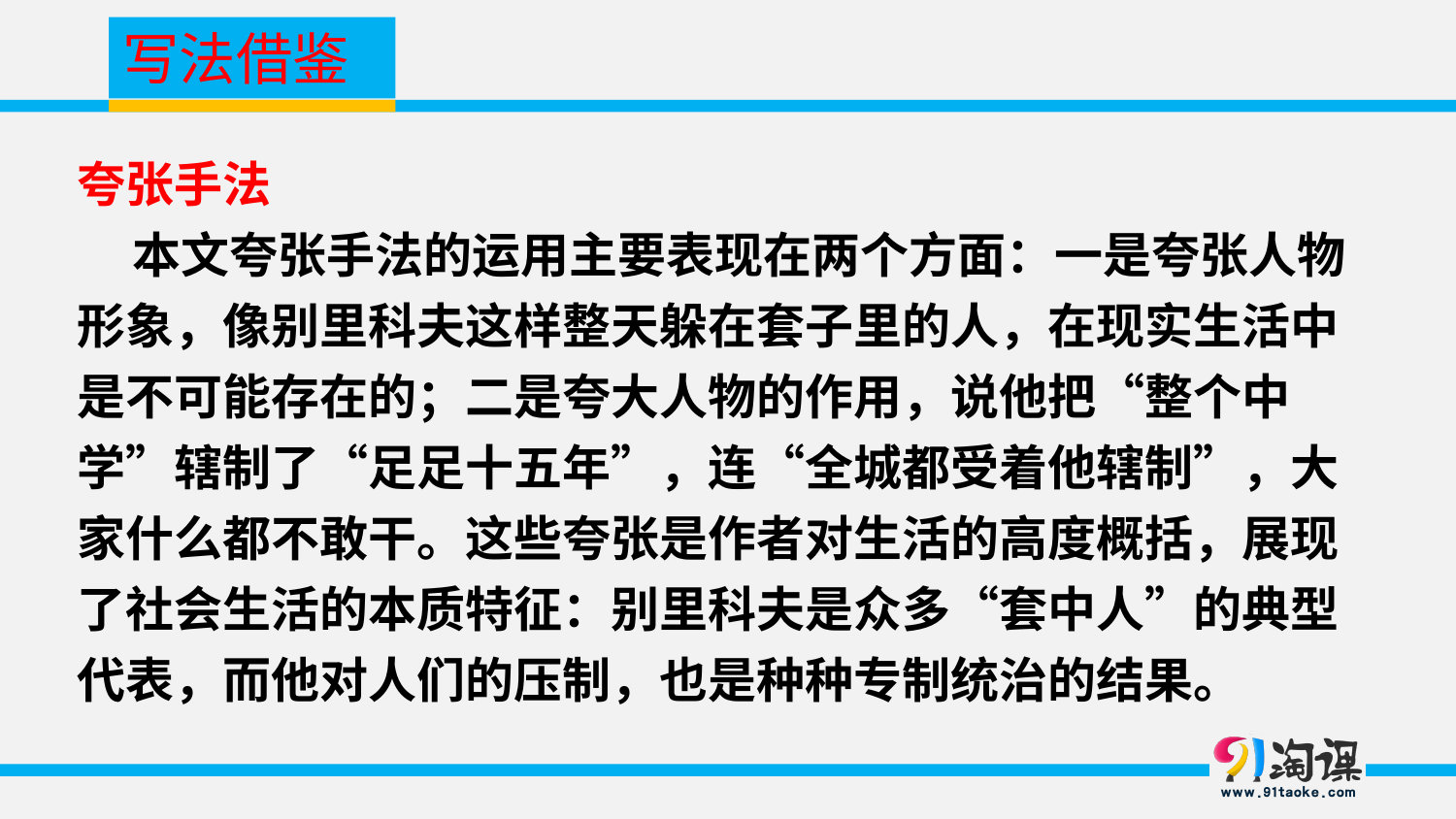

写法借鉴
夸张手法
    本文夸张手法的运用主要表现在两个方面：一是夸张人物形象，像别里科夫这样整天躲在套子里的人，在现实生活中是不可能存在的；二是夸大人物的作用，说他把“整个中学”辖制了“足足十五年”，连“全城都受着他辖制”，大家什么都不敢干。这些夸张是作者对生活的高度概括，展现了社会生活的本质特征：别里科夫是众多“套中人”的典型代表，而他对人们的压制，也是种种专制统治的结果。